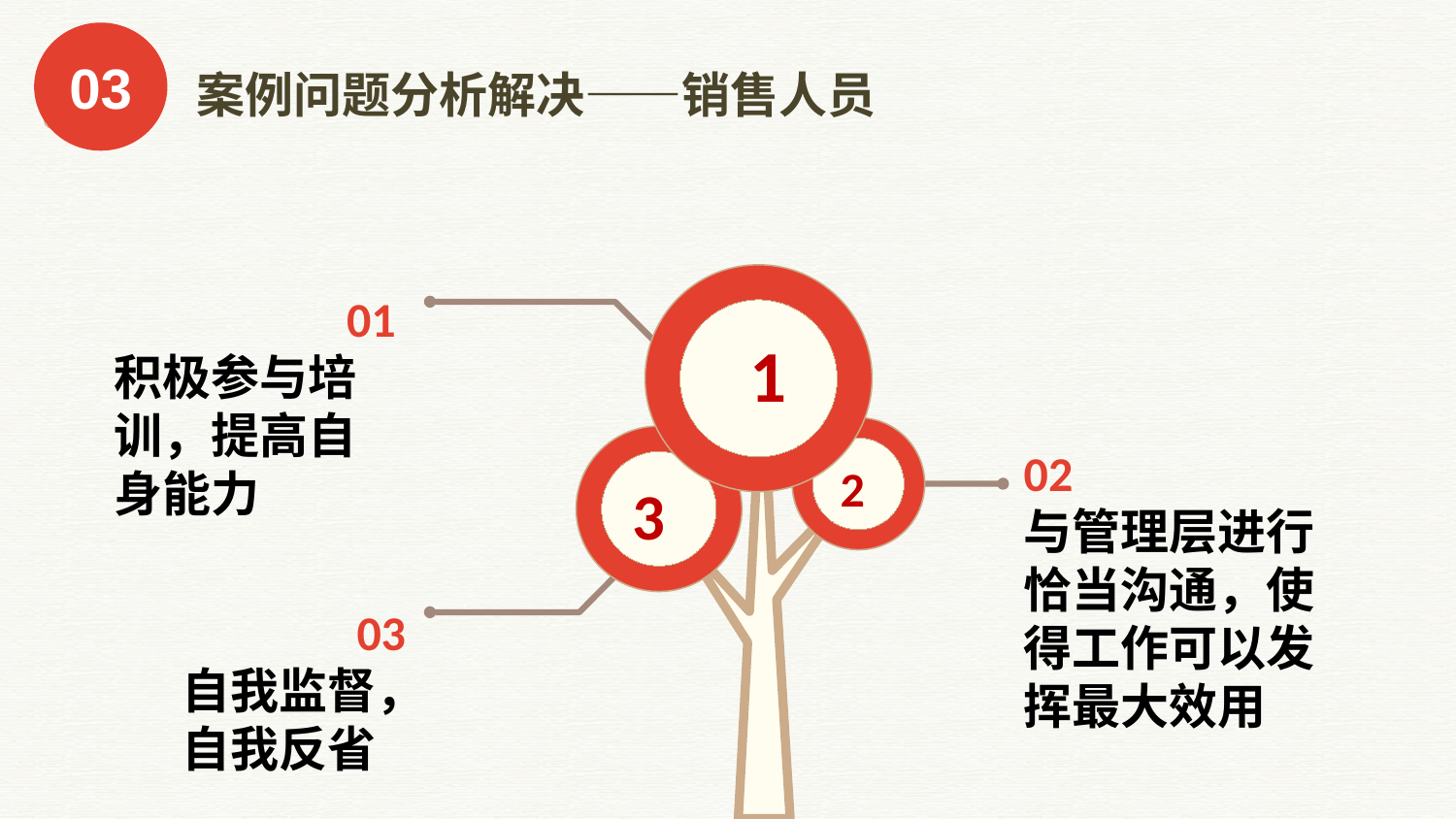

03
案例问题分析解决——销售人员

01
积极参与培训，提高自身能力
  1

2
02
与管理层进行恰当沟通，使得工作可以发挥最大效用
3

                03
自我监督，自我反省